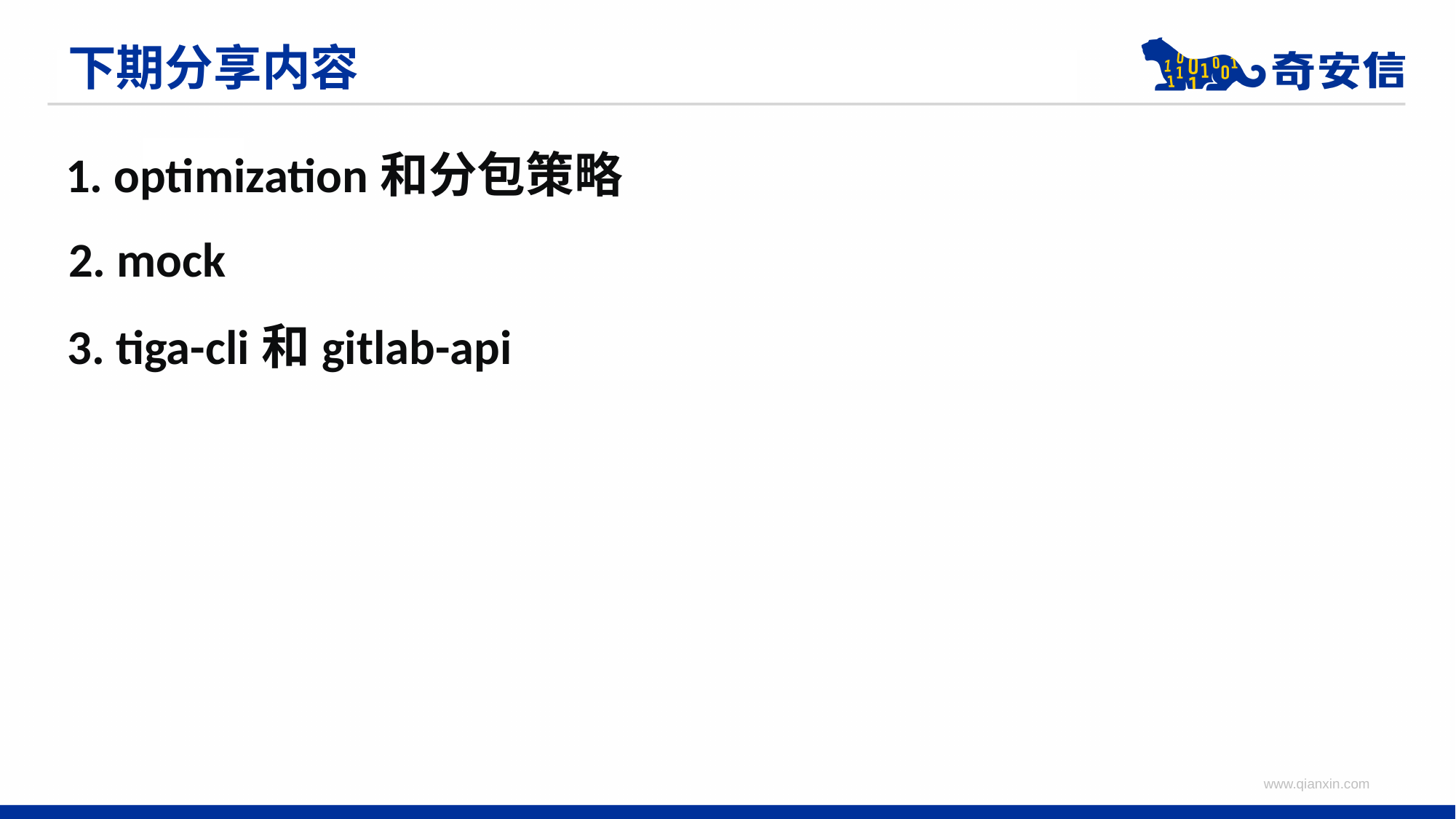

# 下期分享内容
1. optimization和分包策略

2. mock
3. tiga-cli和gitlab-api
www.qianxin.com